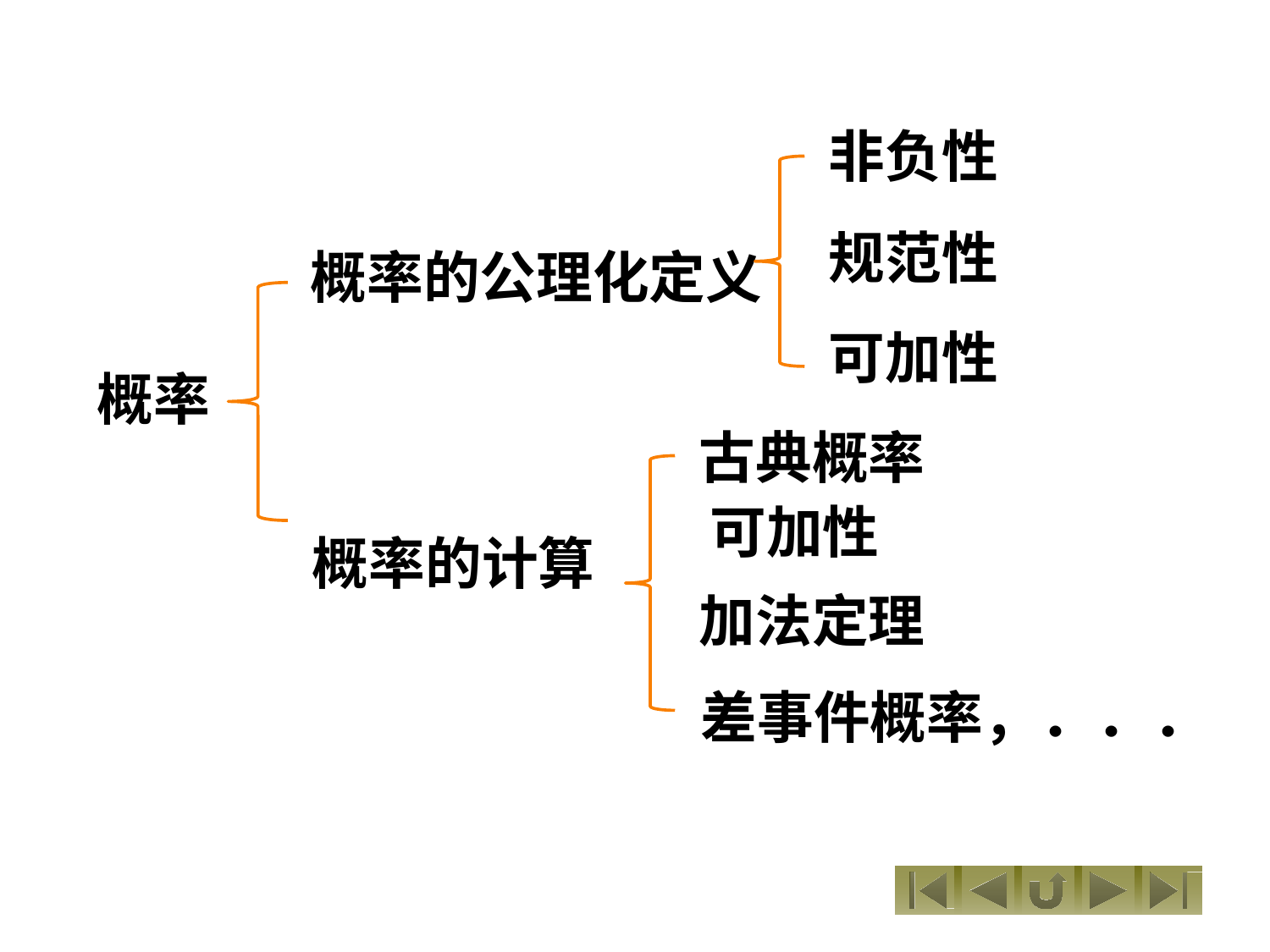

非负性

规范性
概率的公理化定义

可加性
概率
古典概率

可加性
概率的计算
加法定理
差事件概率，．．．